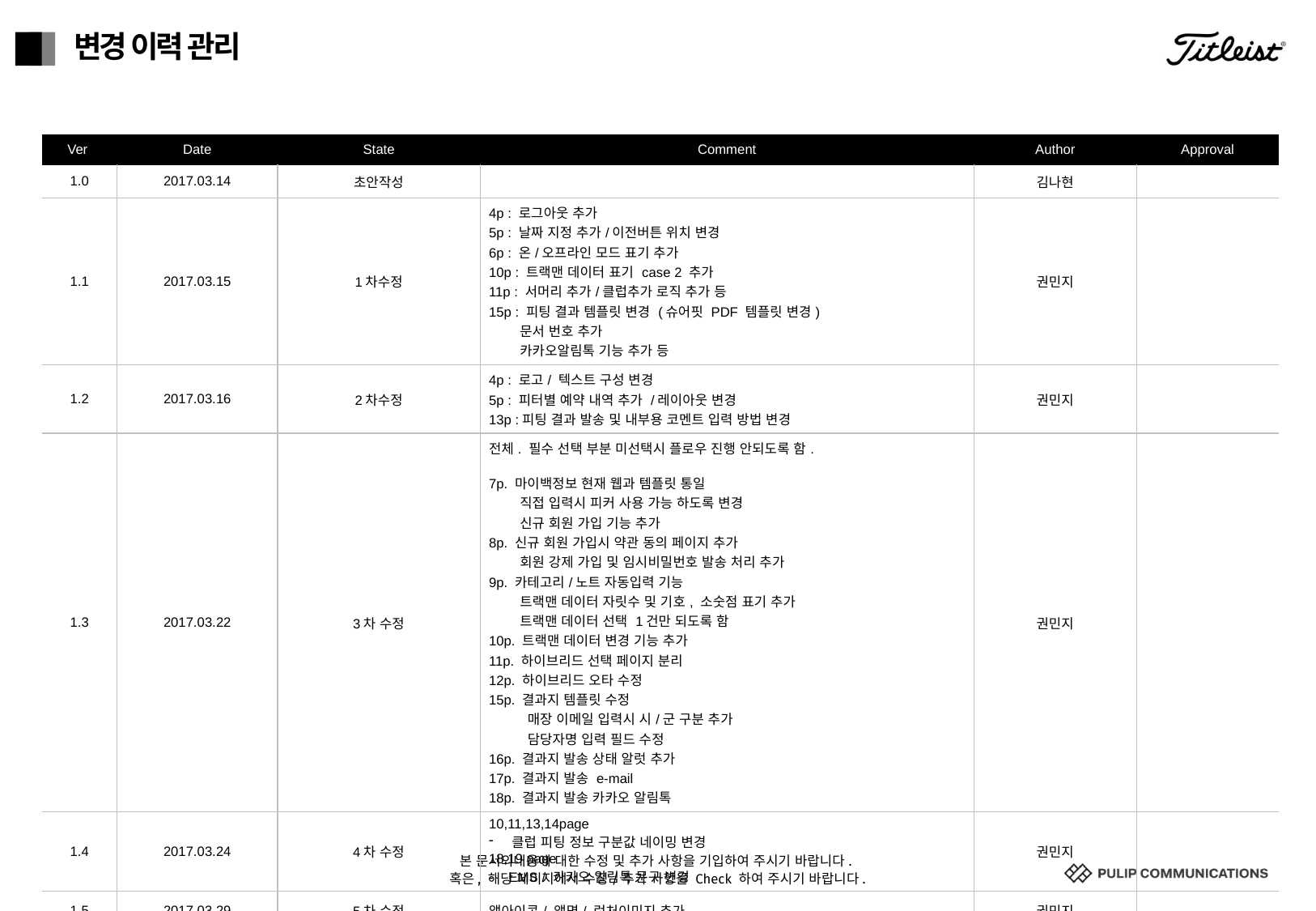

# 변경 이력 관리
| Ver | Date | State | Comment | Author | Approval |
| --- | --- | --- | --- | --- | --- |
| 1.0 | 2017.03.14 | 초안작성 |  | 김나현 |  |
| 1.1 | 2017.03.15 | 1차수정 | 4p : 로그아웃 추가 5p : 날짜 지정 추가/이전버튼 위치 변경 6p : 온/오프라인 모드 표기 추가 10p : 트랙맨 데이터 표기 case 2 추가 11p : 서머리 추가/클럽추가 로직 추가 등 15p : 피팅 결과 템플릿 변경 (슈어핏 PDF 템플릿 변경) 문서 번호 추가 카카오알림톡 기능 추가 등 | 권민지 |  |
| 1.2 | 2017.03.16 | 2차수정 | 4p : 로고/ 텍스트 구성 변경 5p : 피터별 예약 내역 추가 /레이아웃 변경 13p :피팅 결과 발송 및 내부용 코멘트 입력 방법 변경 | 권민지 |  |
| 1.3 | 2017.03.22 | 3차 수정 | 전체. 필수 선택 부분 미선택시 플로우 진행 안되도록 함. 7p. 마이백정보 현재 웹과 템플릿 통일 직접 입력시 피커 사용 가능 하도록 변경 신규 회원 가입 기능 추가 8p. 신규 회원 가입시 약관 동의 페이지 추가 회원 강제 가입 및 임시비밀번호 발송 처리 추가 9p. 카테고리/노트 자동입력 기능 트랙맨 데이터 자릿수 및 기호, 소숫점 표기 추가 트랙맨 데이터 선택 1건만 되도록 함 10p. 트랙맨 데이터 변경 기능 추가 11p. 하이브리드 선택 페이지 분리 12p. 하이브리드 오타 수정 15p. 결과지 템플릿 수정 매장 이메일 입력시 시/군 구분 추가 담당자명 입력 필드 수정 16p. 결과지 발송 상태 알럿 추가 17p. 결과지 발송 e-mail 18p. 결과지 발송 카카오 알림톡 | 권민지 |  |
| 1.4 | 2017.03.24 | 4차 수정 | 10,11,13,14page 클럽 피팅 정보 구분값 네이밍 변경 18,19 page - EMS / 카카오 알림톡 문구 변경 | 권민지 |  |
| 1.5 | 2017.03.29 | 5차 수정 | 앱아이콘/ 앱명/ 런처이미지 추가 | 권민지 |  |
본 문서의내용에 대한 수정 및 추가 사항을 기입하여 주시기 바랍니다.
혹은, 해당 페이지에서 수정/추가 사항을 Check 하여 주시기 바랍니다.